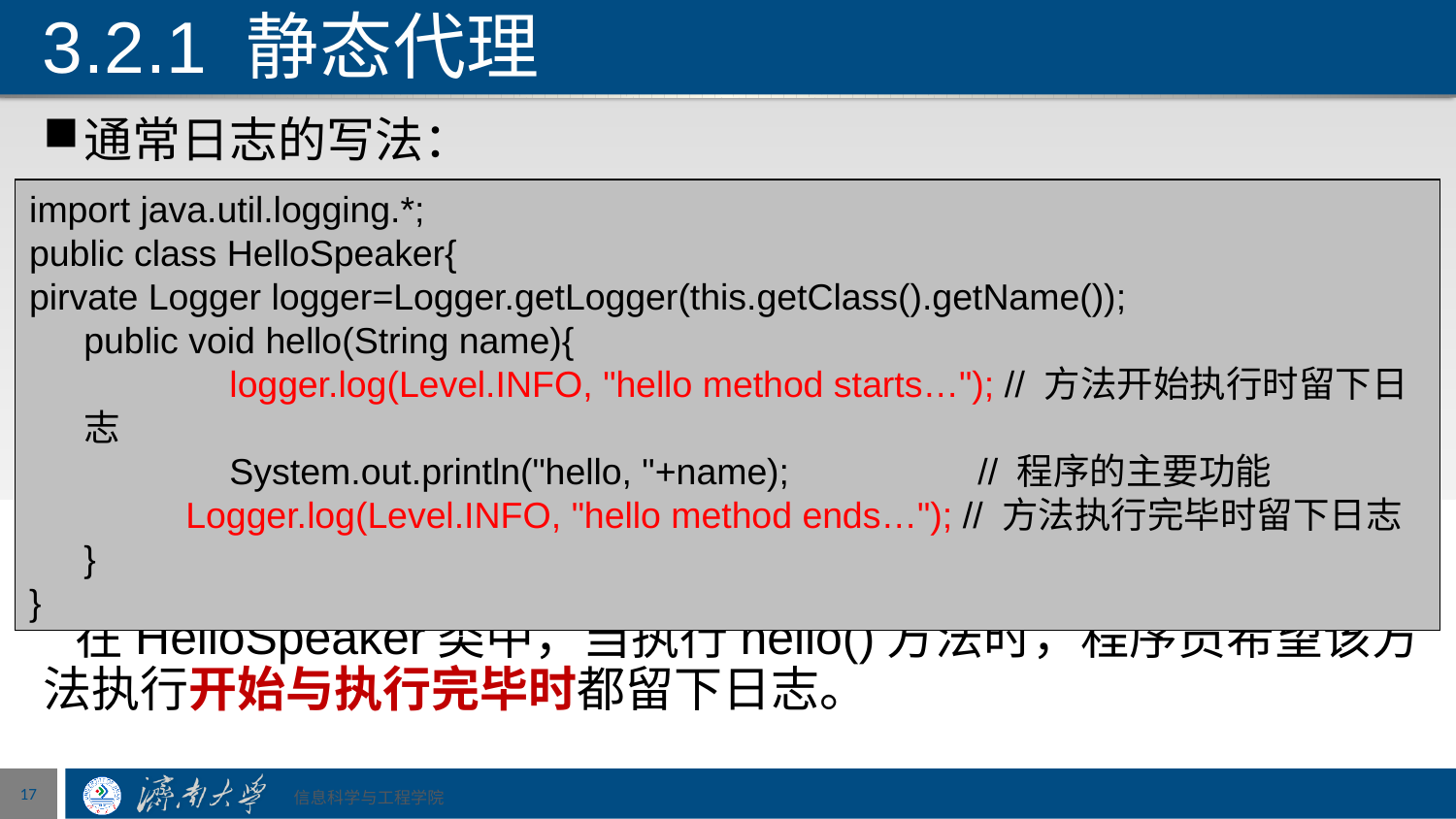

# 3.2.1 静态代理
通常日志的写法：

在HelloSpeaker类中，当执行hello()方法时，程序员希望该方法执行开始与执行完毕时都留下日志。
import java.util.logging.*;
public class HelloSpeaker{
pirvate Logger logger=Logger.getLogger(this.getClass().getName());
	public void hello(String name){
		logger.log(Level.INFO, "hello method starts…"); // 方法开始执行时留下日志
	   	System.out.println("hello, "+name); 		  // 程序的主要功能
     	          Logger.log(Level.INFO, "hello method ends…"); // 方法执行完毕时留下日志
	}
}